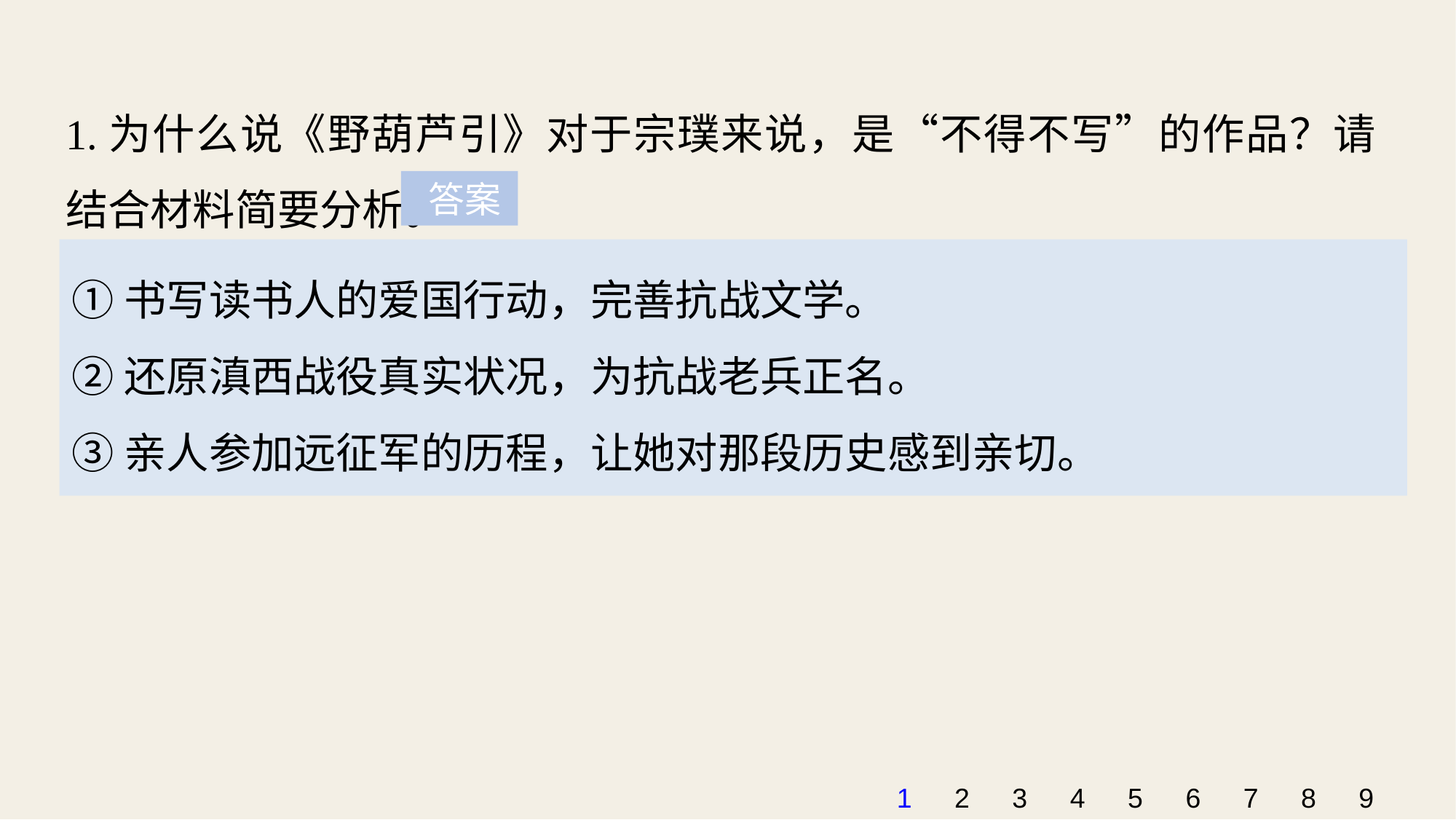

1.为什么说《野葫芦引》对于宗璞来说，是“不得不写”的作品？请结合材料简要分析。
 答案

①书写读书人的爱国行动，完善抗战文学。
②还原滇西战役真实状况，为抗战老兵正名。
③亲人参加远征军的历程，让她对那段历史感到亲切。
1
2
3
4
5
6
7
8
9